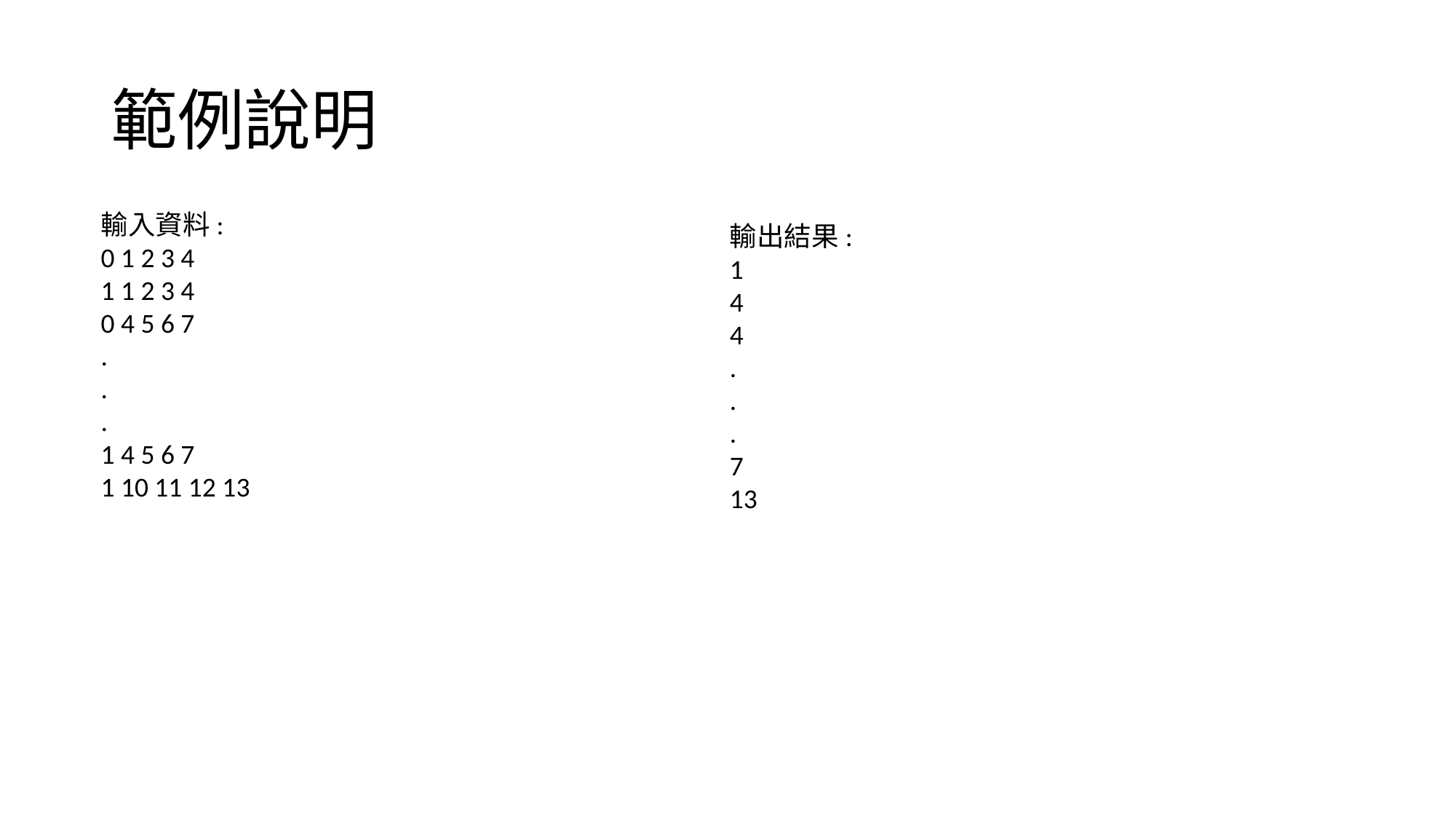

# 範例說明
輸入資料:
0 1 2 3 4
1 1 2 3 4
0 4 5 6 7
.
.
.
1 4 5 6 7
1 10 11 12 13

輸出結果:
1
4
4
.
.
.
7
13